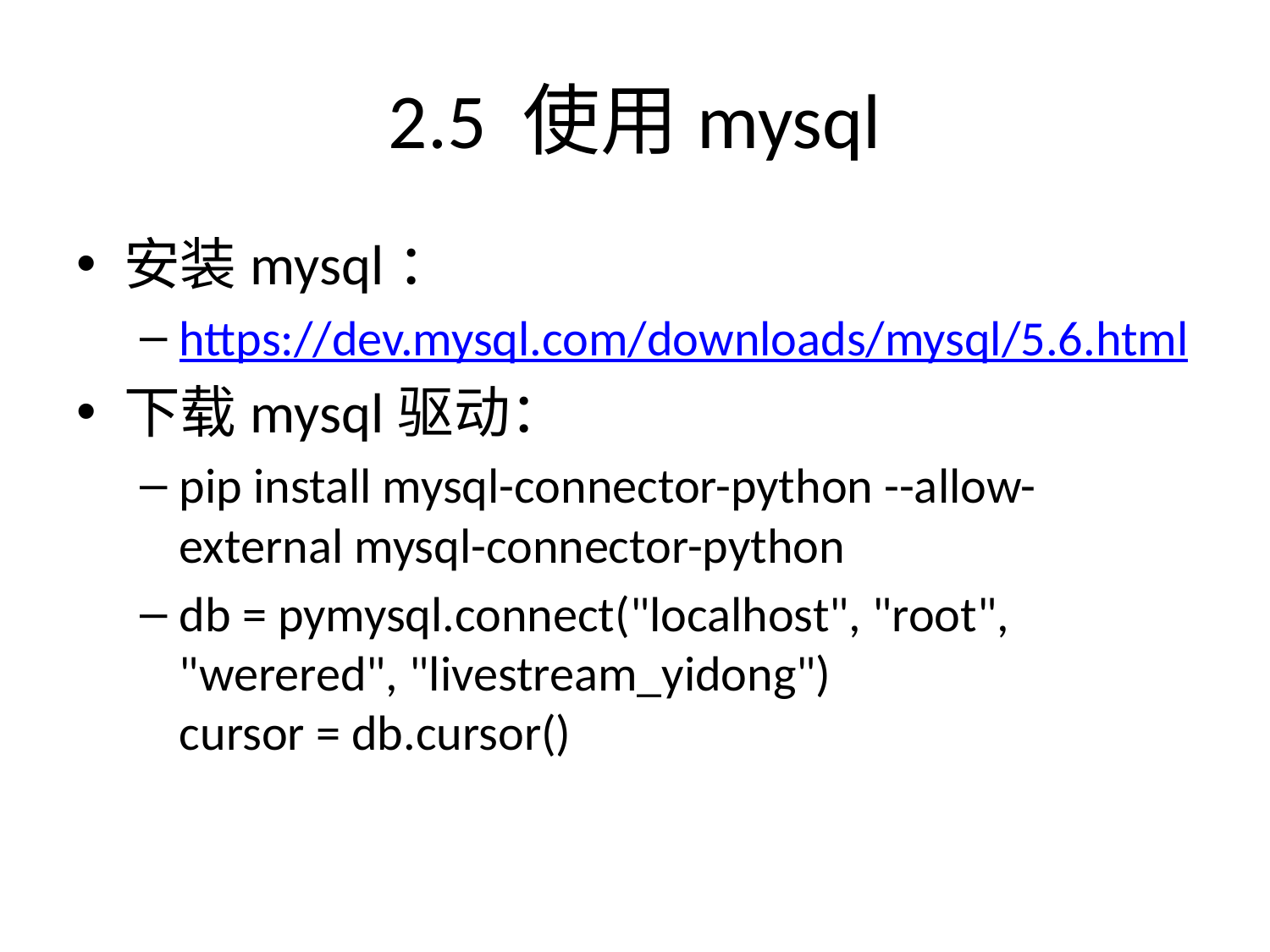

# 2.5 使用mysql
安装mysql：
https://dev.mysql.com/downloads/mysql/5.6.html
下载mysql驱动：
pip install mysql-connector-python --allow-external mysql-connector-python
db = pymysql.connect("localhost", "root", "werered", "livestream_yidong")
cursor = db.cursor()